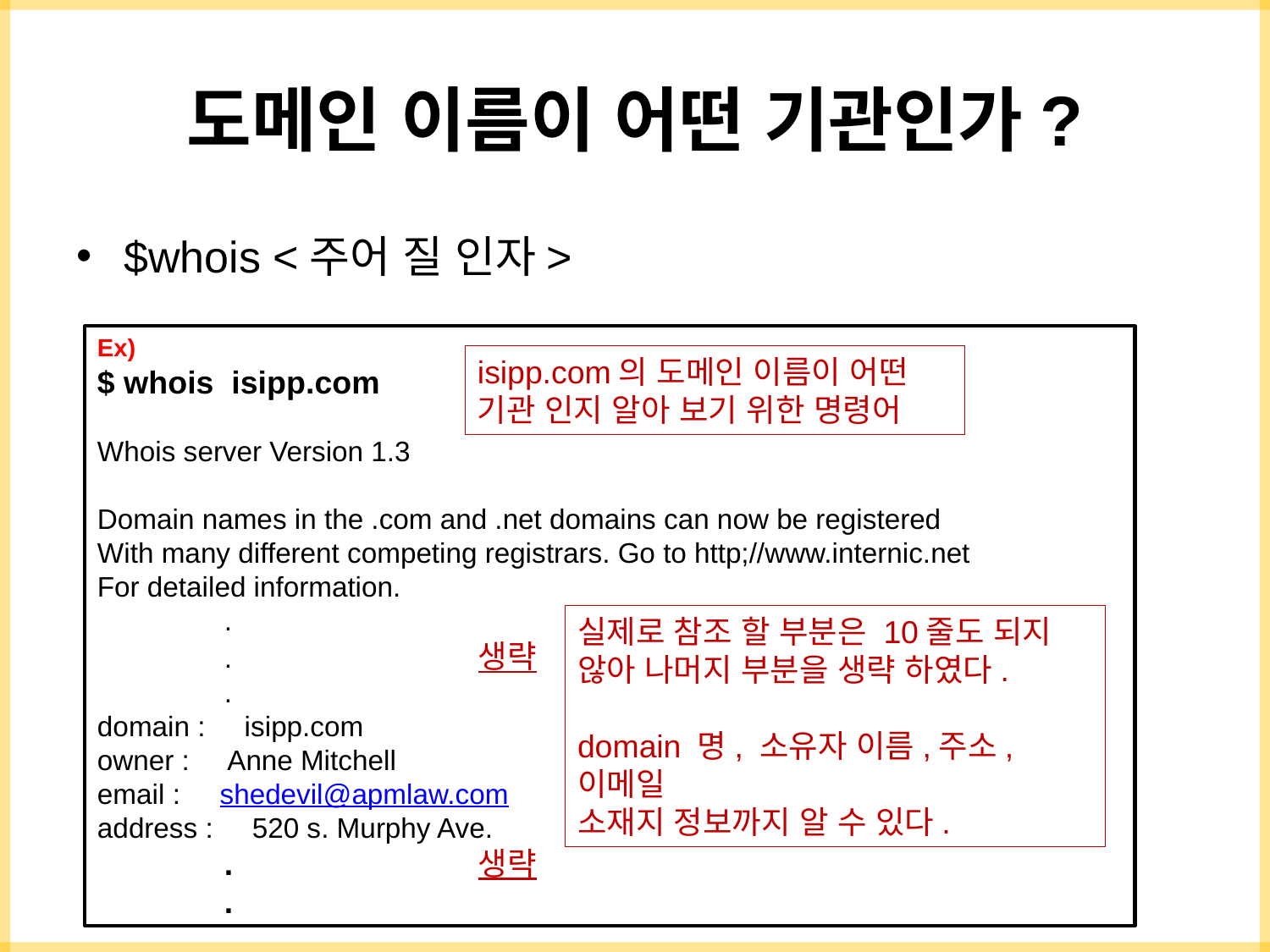

# 도메인 이름이 어떤 기관인가?
$whois <주어 질 인자>

Ex)
$ whois  isipp.com

Whois server Version 1.3

Domain names in the .com and .net domains can now be registered
With many different competing registrars. Go to http;//www.internic.net
For detailed information.
	.
	.		생략
	.
domain :     isipp.com
owner :     Anne Mitchell
email :     shedevil@apmlaw.com
address :     520 s. Murphy Ave.
	.		생략
	.
isipp.com의 도메인 이름이 어떤 기관 인지 알아 보기 위한 명령어
실제로 참조 할 부분은 10줄도 되지 않아 나머지 부분을 생략 하였다.

domain 명, 소유자 이름,주소,이메일
소재지 정보까지 알 수 있다.